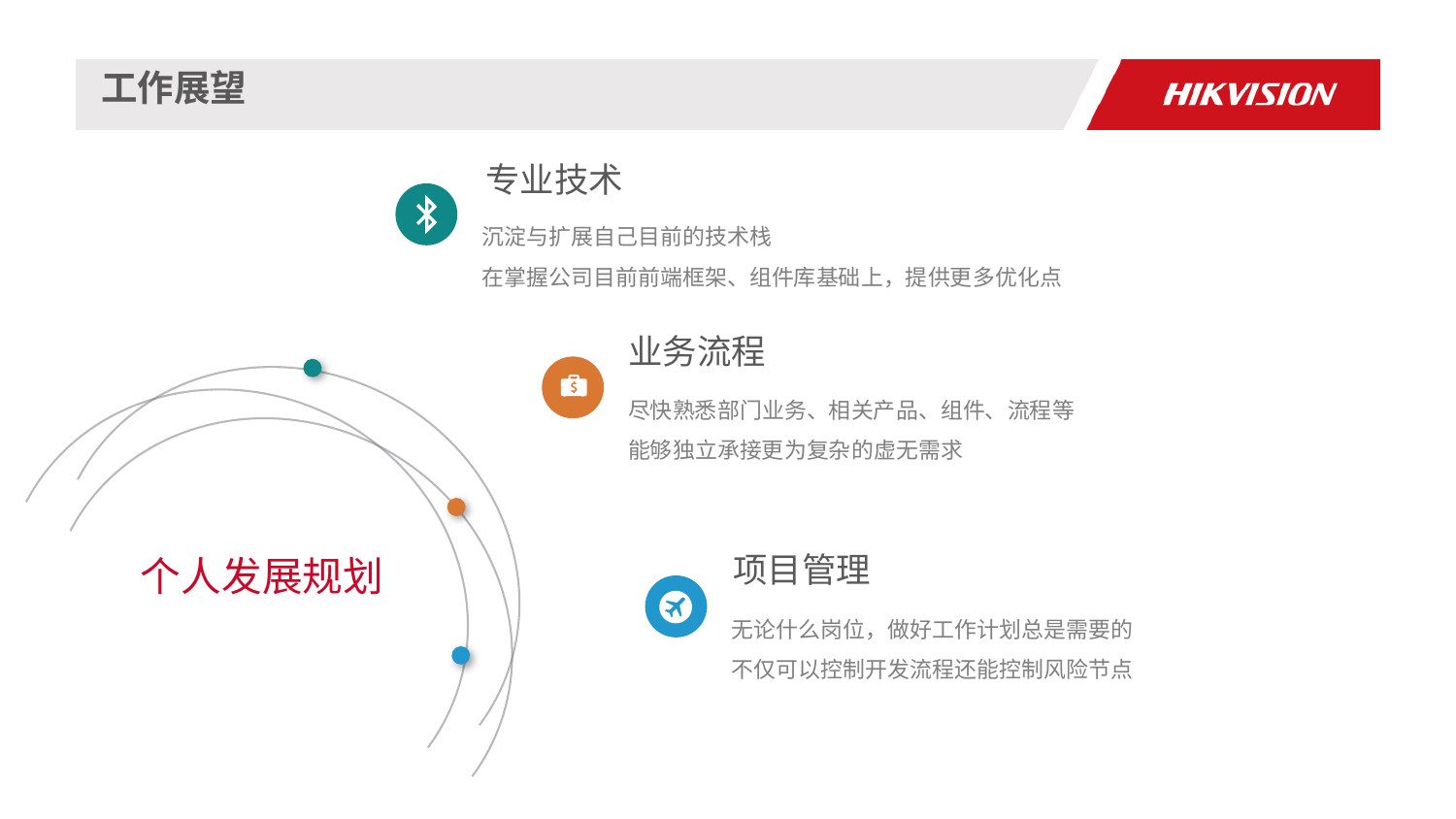

工作展望
专业技术
沉淀与扩展自己目前的技术栈
在掌握公司目前前端框架、组件库基础上，提供更多优化点

业务流程
尽快熟悉部门业务、相关产品、组件、流程等
能够独立承接更为复杂的虚无需求

个人发展规划
项目管理
无论什么岗位，做好工作计划总是需要的
不仅可以控制开发流程还能控制风险节点